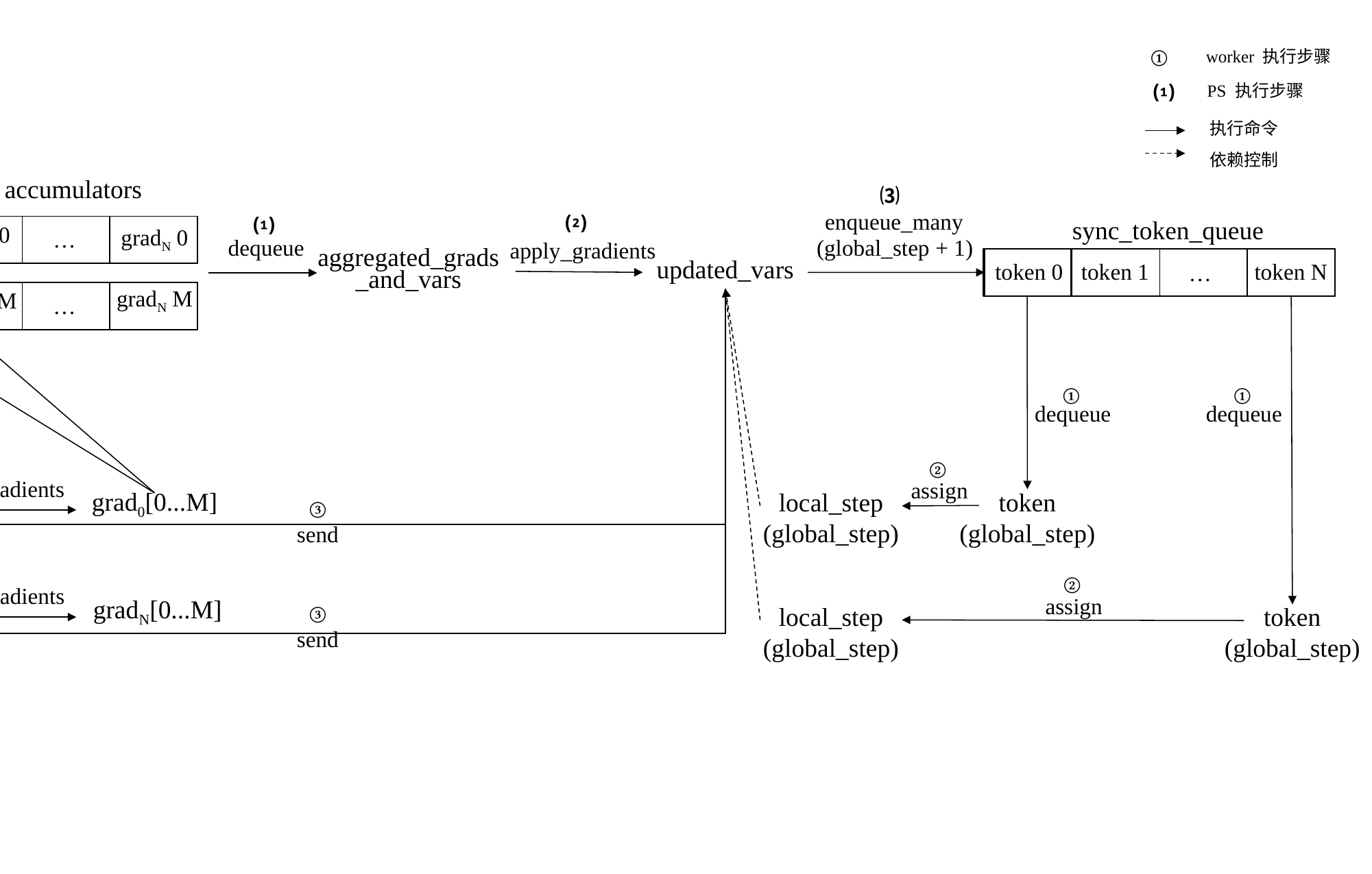

worker 执行步骤
①
PS 执行步骤
⑴
执行命令
依赖控制
gradients accumulators
⑶
enqueue_many
⑵
⑴

apply_gradients
var 0
grad0 0
grad1 0
sync_token_queue
…
gradN 0
dequeue
(global_step + 1)
aggregated_grads_and_vars

…
updated_vars
token 0
token 1
token N
…
ps

gradN M
grad0 M
grad1 M
var M
…
…
⑤
enqueue_many
①
①
(grad0[0...M])
dequeue
dequeue
④
②
compute_gradients
assign
token
local_step
var0[0...M]
worker 0
grad0[0...M]
③
send
(global_step)
(global_step)
…
④
②
compute_gradients
assign
gradN[0...M]
varN[0...M]
worker N
local_step
token
③
send
(global_step)
(global_step)